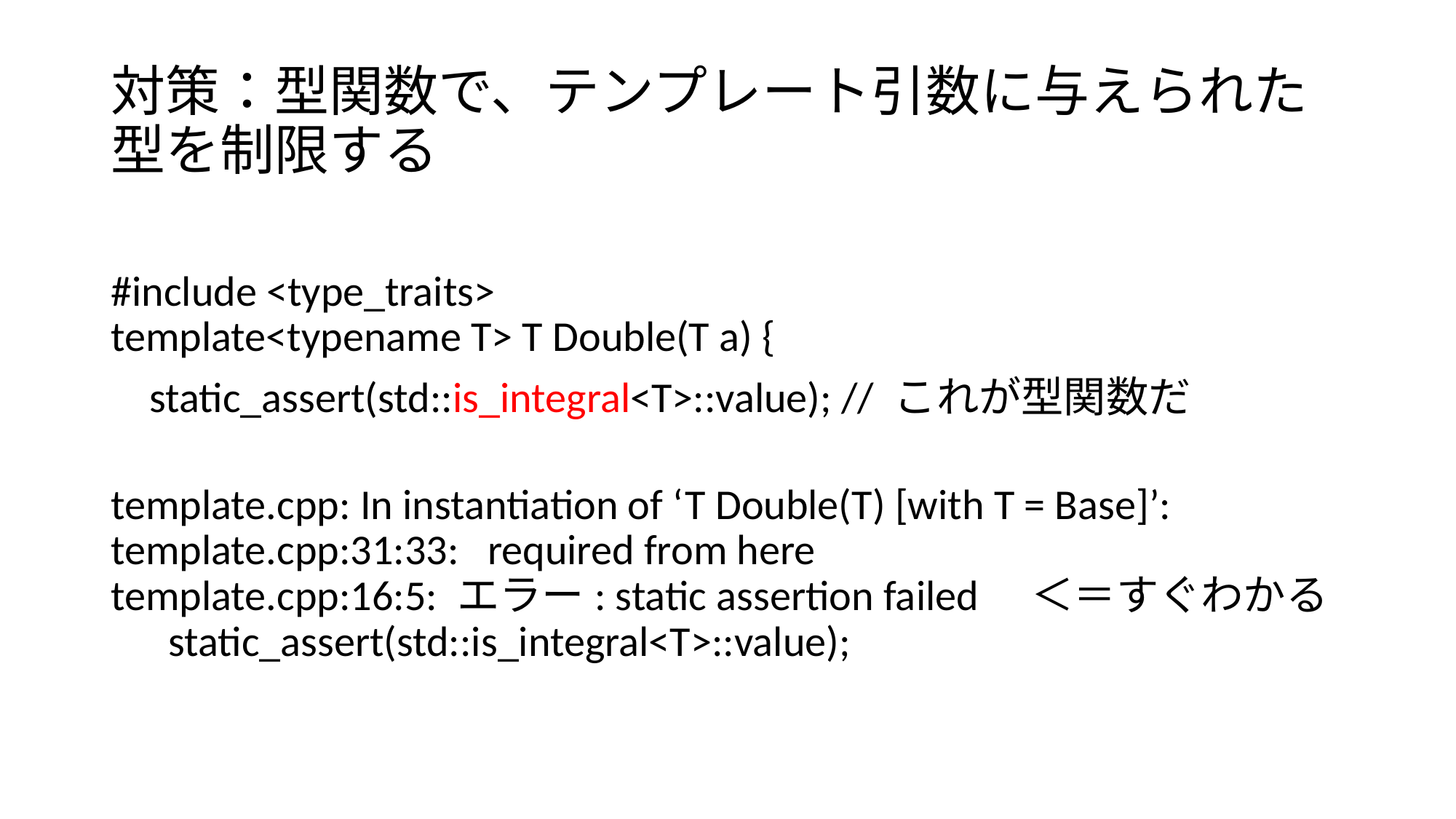

# 対策：型関数で、テンプレート引数に与えられた型を制限する
#include <type_traits>
template<typename T> T Double(T a) {
    static_assert(std::is_integral<T>::value); // これが型関数だ
template.cpp: In instantiation of ‘T Double(T) [with T = Base]’:
template.cpp:31:33:   required from here
template.cpp:16:5: エラー: static assertion failed　＜＝すぐわかる
     static_assert(std::is_integral<T>::value);